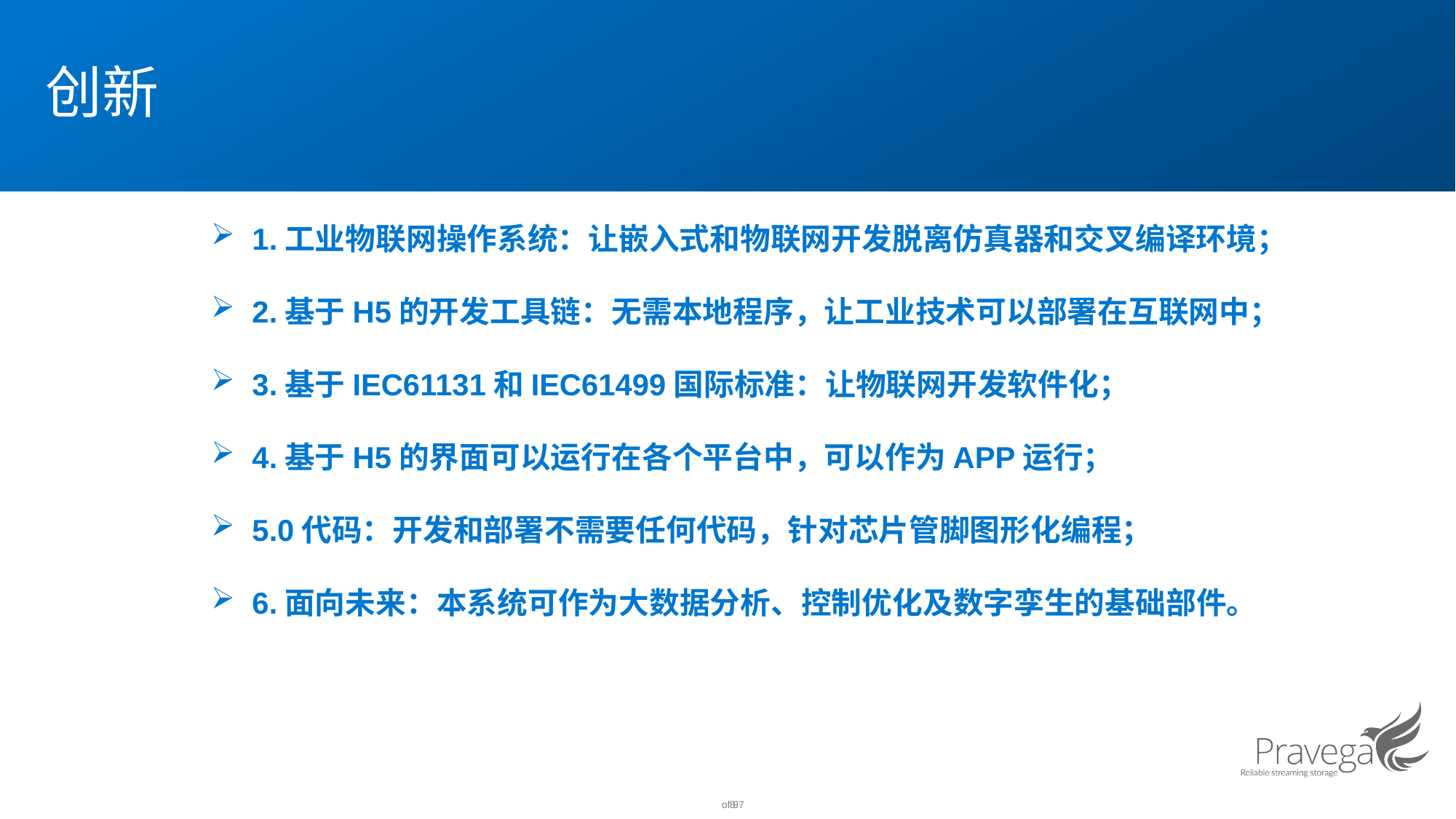

# 创新
1.工业物联网操作系统：让嵌入式和物联网开发脱离仿真器和交叉编译环境；

2.基于H5的开发工具链：无需本地程序，让工业技术可以部署在互联网中；

3.基于IEC61131和IEC61499国际标准：让物联网开发软件化；

4.基于H5的界面可以运行在各个平台中，可以作为APP运行；

5.0代码：开发和部署不需要任何代码，针对芯片管脚图形化编程；

6.面向未来：本系统可作为大数据分析、控制优化及数字孪生的基础部件。